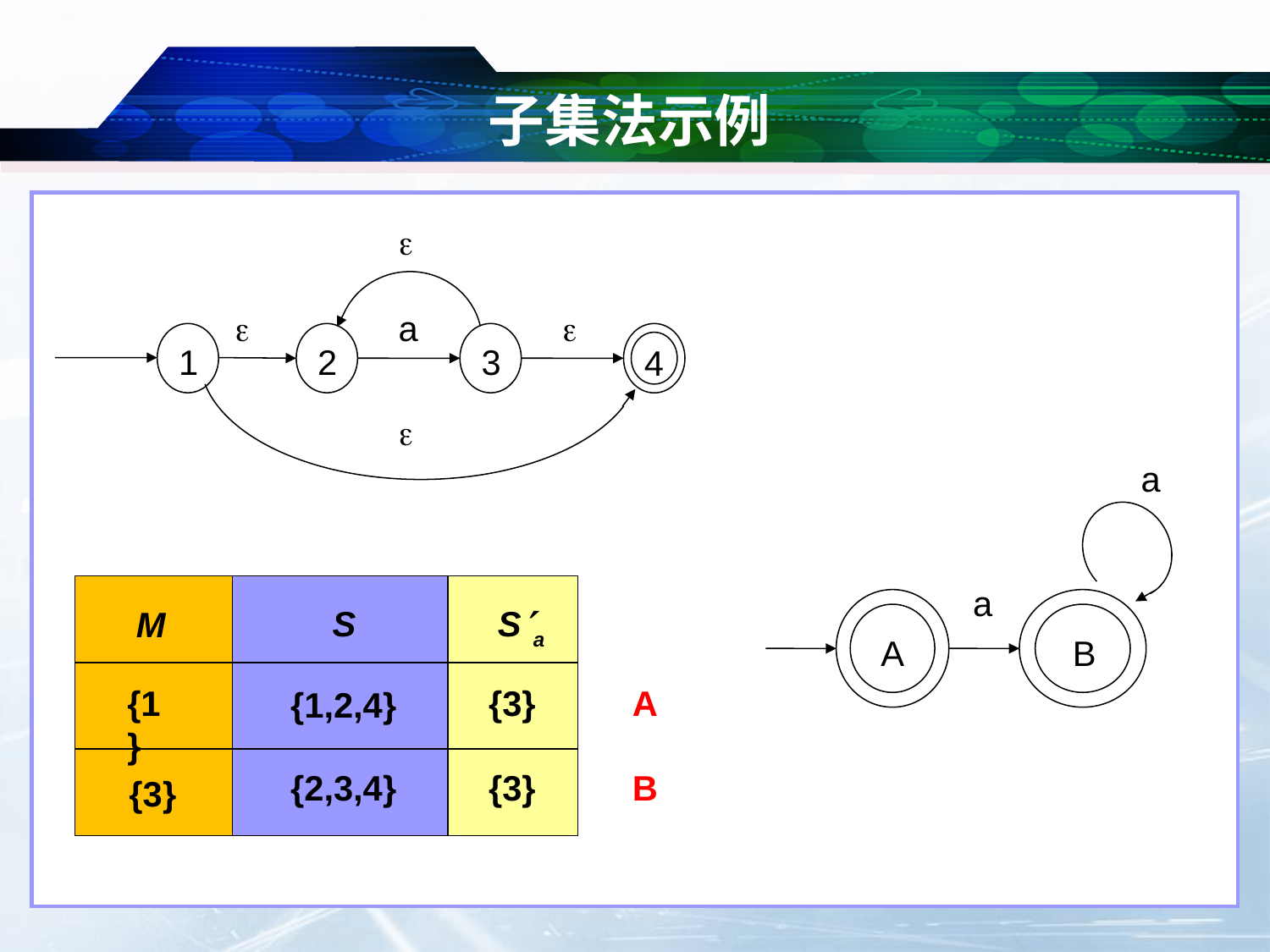

# 子集法示例

ε

ε

a

ε

1
2
3

4

ε

a

a

A
B

|  |  |  |
| --- | --- | --- |
|  |  |  |
|  |  |  |
S
S′a
M
{1}
{3}
A
{1,2,4}
{2,3,4}
{3}
B
{3}